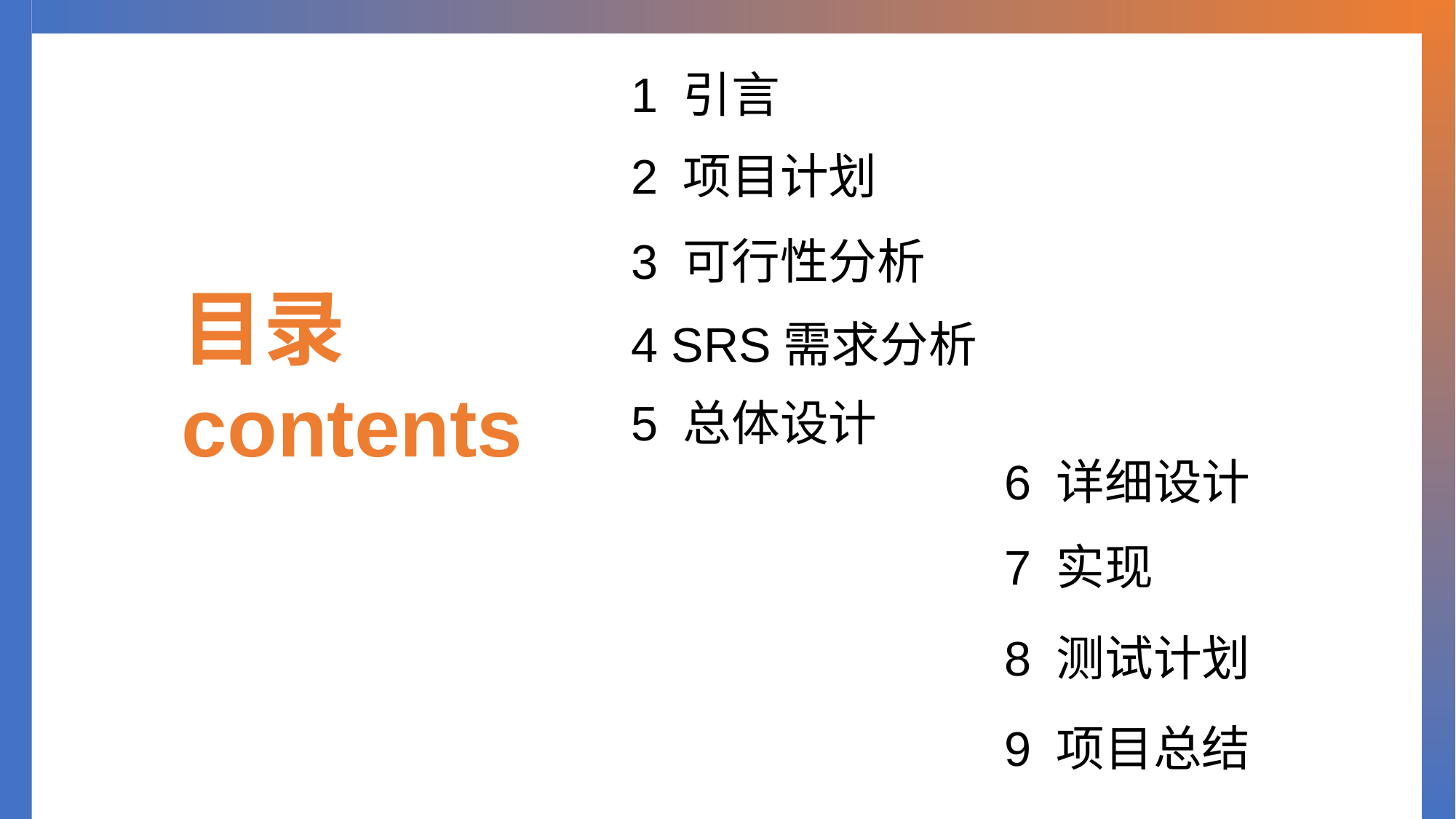

1 引言
2 项目计划
3 可行性分析
目录
contents
4 SRS需求分析
5 总体设计
6 详细设计
7 实现
8 测试计划
9 项目总结